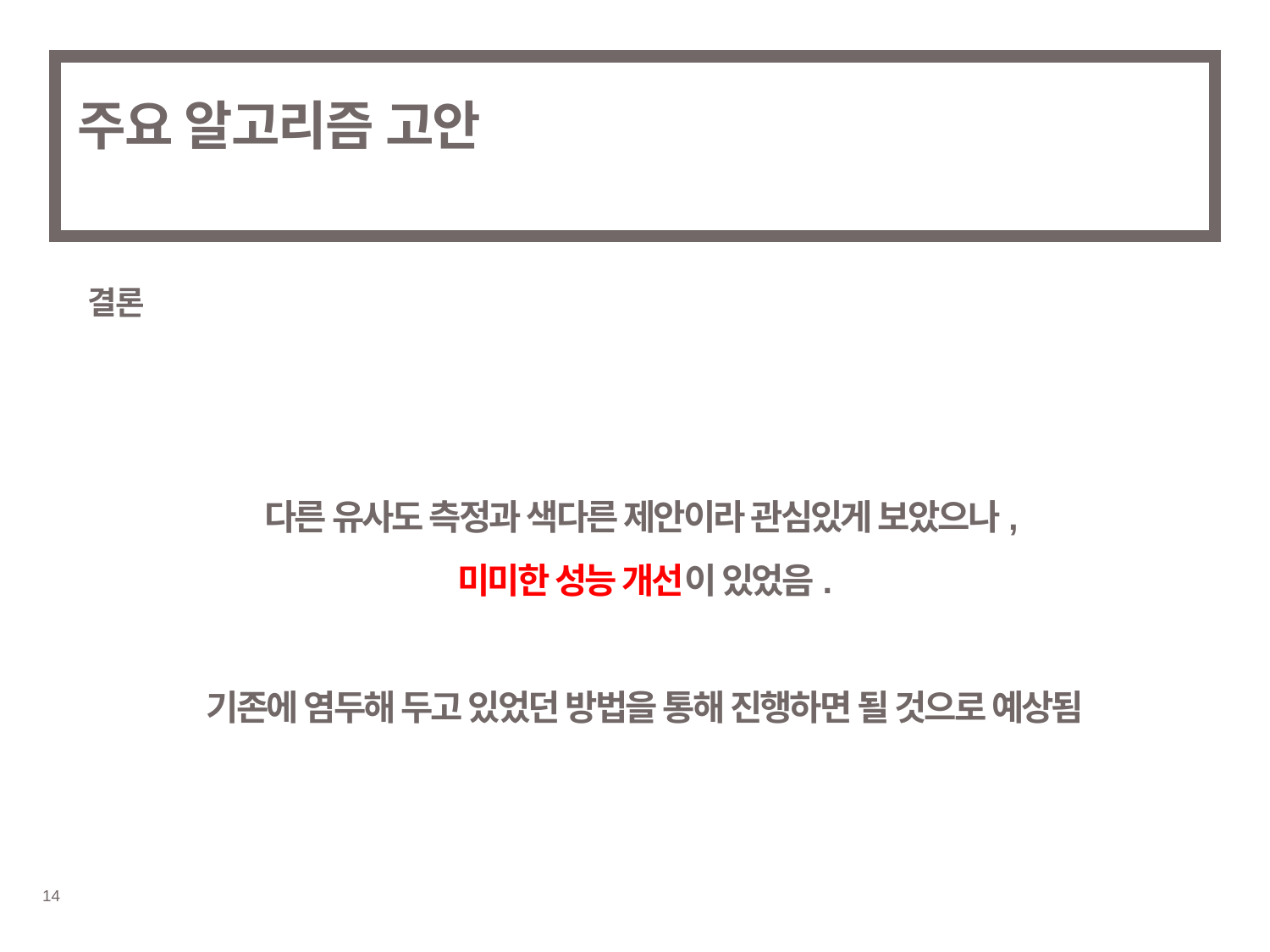

# 주요 알고리즘 고안
결론

다른 유사도 측정과 색다른 제안이라 관심있게 보았으나,
미미한 성능 개선이 있었음.

기존에 염두해 두고 있었던 방법을 통해 진행하면 될 것으로 예상됨